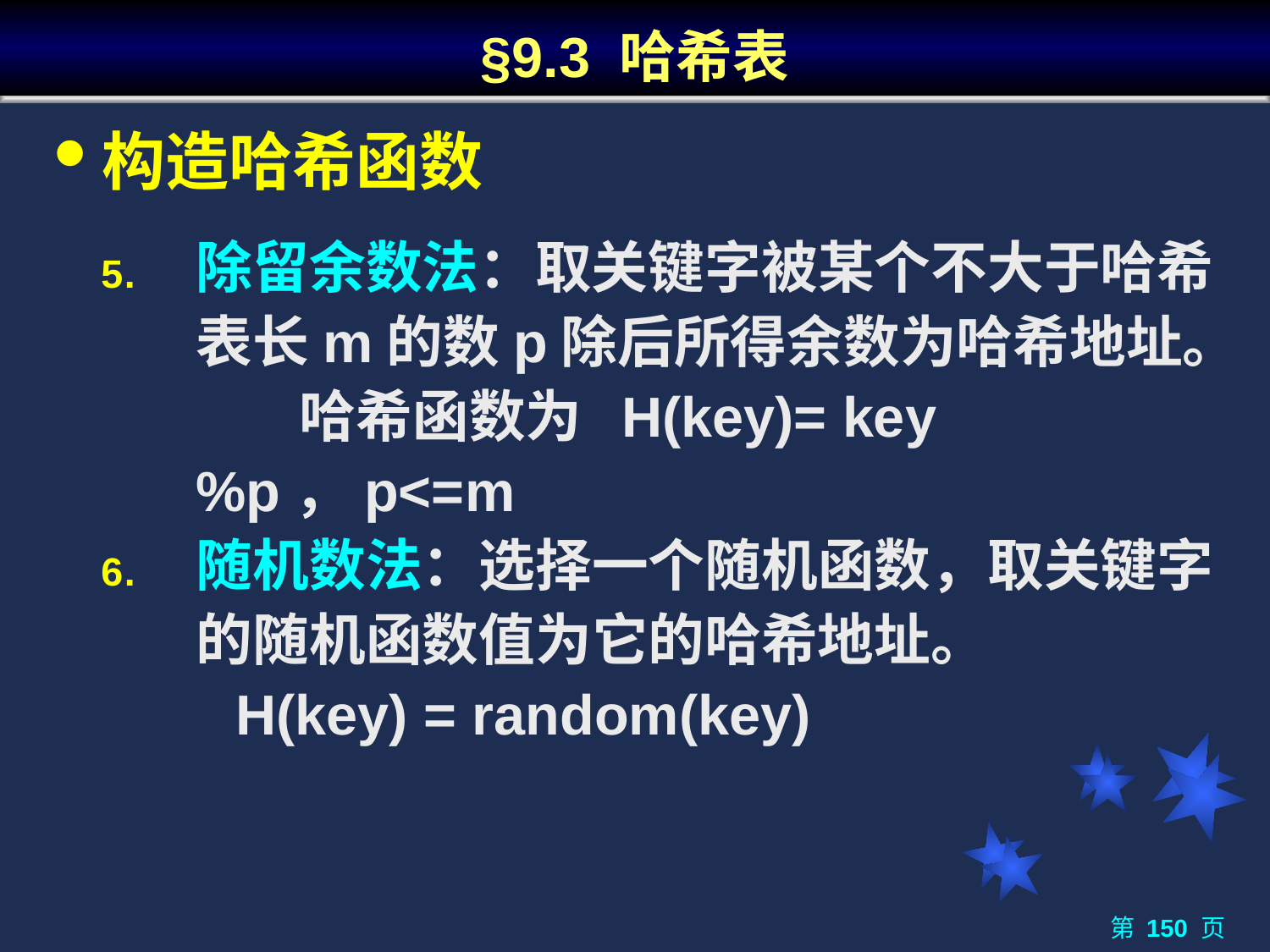

# §9.3 哈希表
构造哈希函数
除留余数法：取关键字被某个不大于哈希表长m的数p除后所得余数为哈希地址。        哈希函数为  H(key)= key%p，p<=m
随机数法：选择一个随机函数，取关键字的随机函数值为它的哈希地址。                     H(key) = random(key)
第 150 页